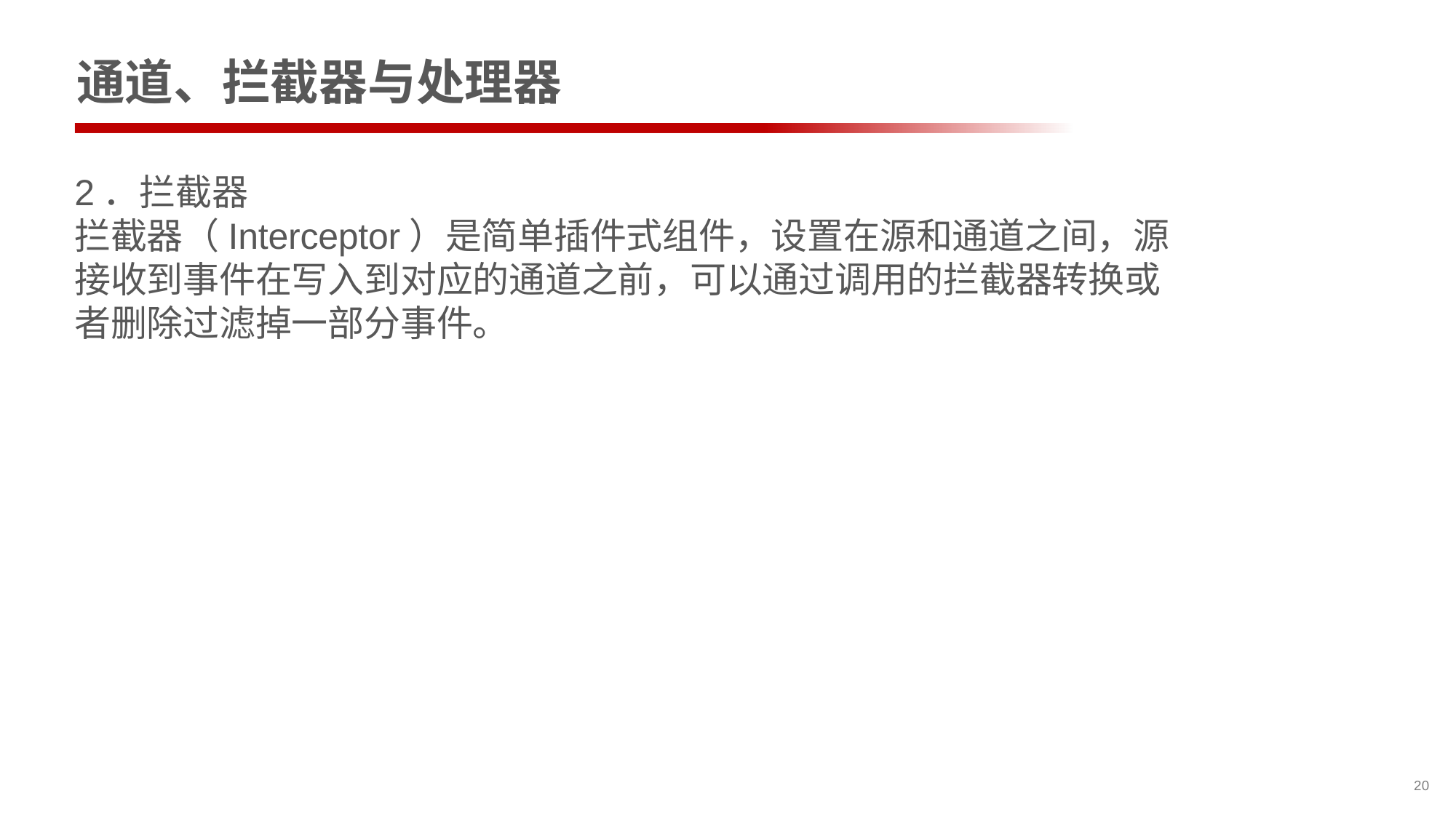

# 通道、拦截器与处理器

2．拦截器
拦截器（Interceptor）是简单插件式组件，设置在源和通道之间，源接收到事件在写入到对应的通道之前，可以通过调用的拦截器转换或者删除过滤掉一部分事件。
20